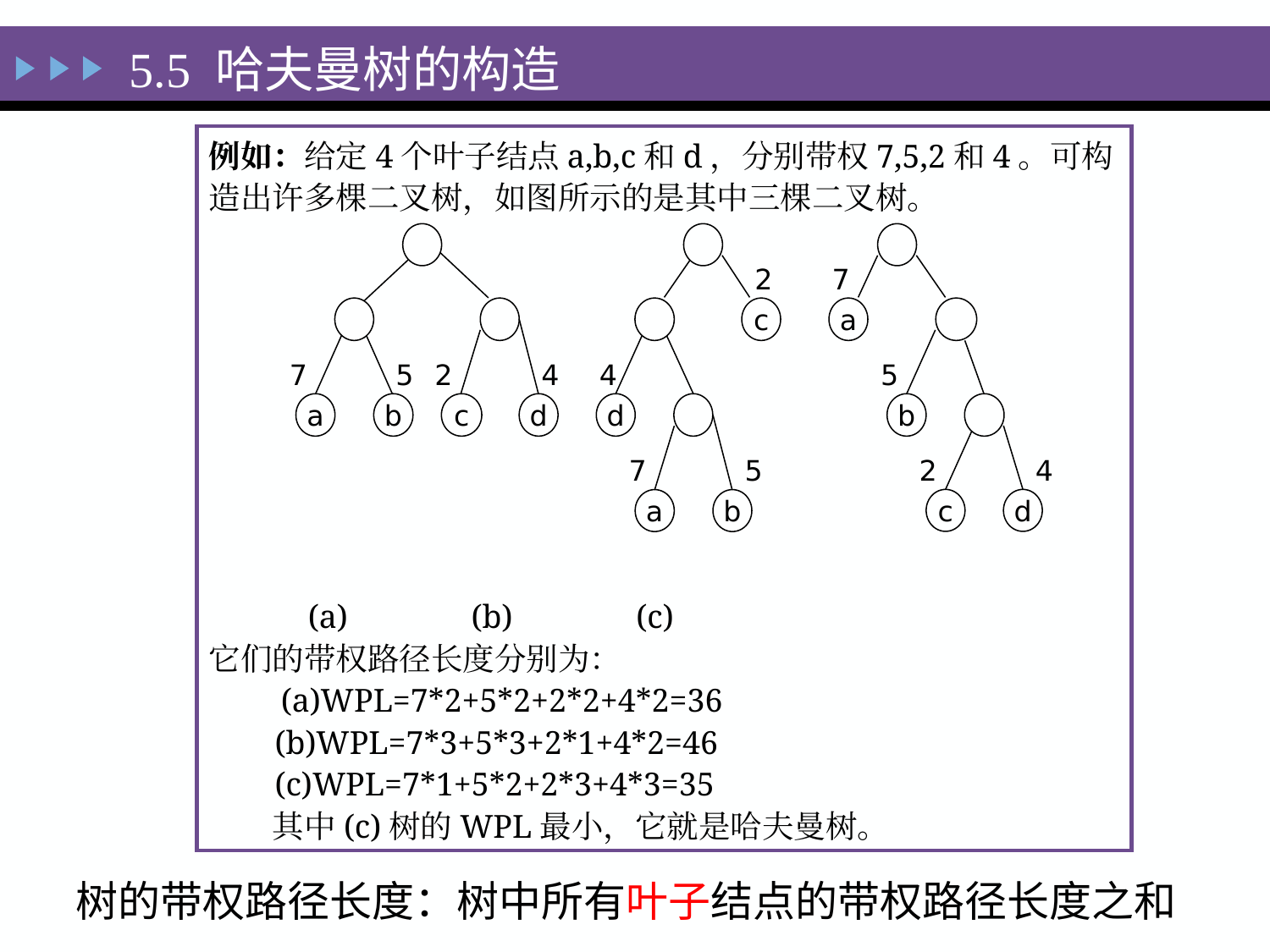

5.5 哈夫曼树的构造
例如：给定4个叶子结点a,b,c和d，分别带权7,5,2和4。可构造出许多棵二叉树，如图所示的是其中三棵二叉树。

            (a)               (b)               (c)
它们的带权路径长度分别为：
        (a)WPL=7*2+5*2+2*2+4*2=36
        (b)WPL=7*3+5*3+2*1+4*2=46
        (c)WPL=7*1+5*2+2*3+4*3=35
　　其中(c)树的WPL最小，它就是哈夫曼树。

2
7

c
a

7
5
2
4
4
5
a
b
c
d
d

b

7
5
2
4
c
d
a
b
树的带权路径长度：树中所有叶子结点的带权路径长度之和